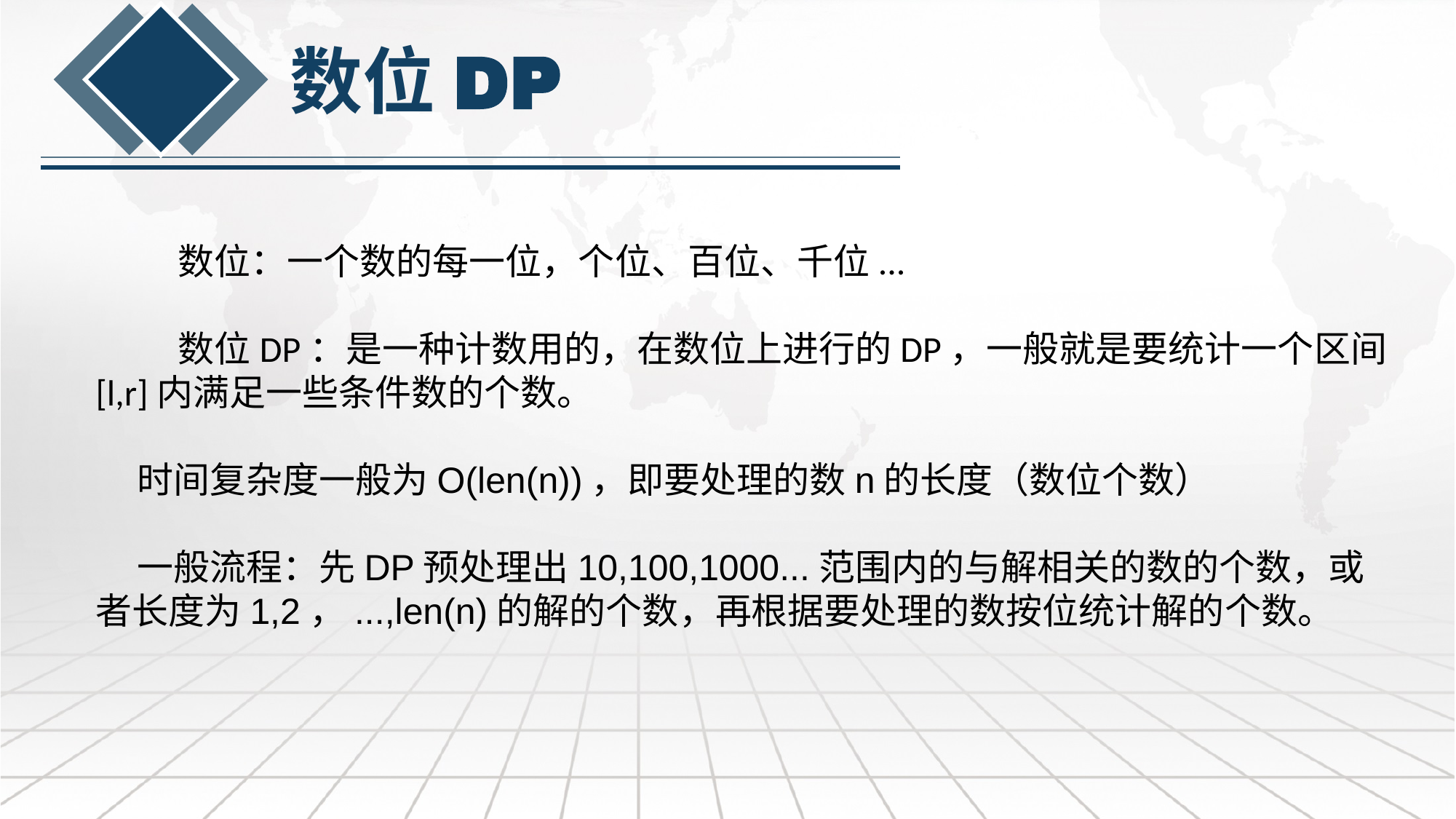

数位DP
         数位：一个数的每一位，个位、百位、千位...

         数位DP：是一种计数用的，在数位上进行的DP，一般就是要统计一个区间[l,r]内满足一些条件数的个数。

    时间复杂度一般为O(len(n))，即要处理的数n的长度（数位个数）

    一般流程：先DP预处理出10,100,1000...范围内的与解相关的数的个数，或者长度为1,2，...,len(n)的解的个数，再根据要处理的数按位统计解的个数。